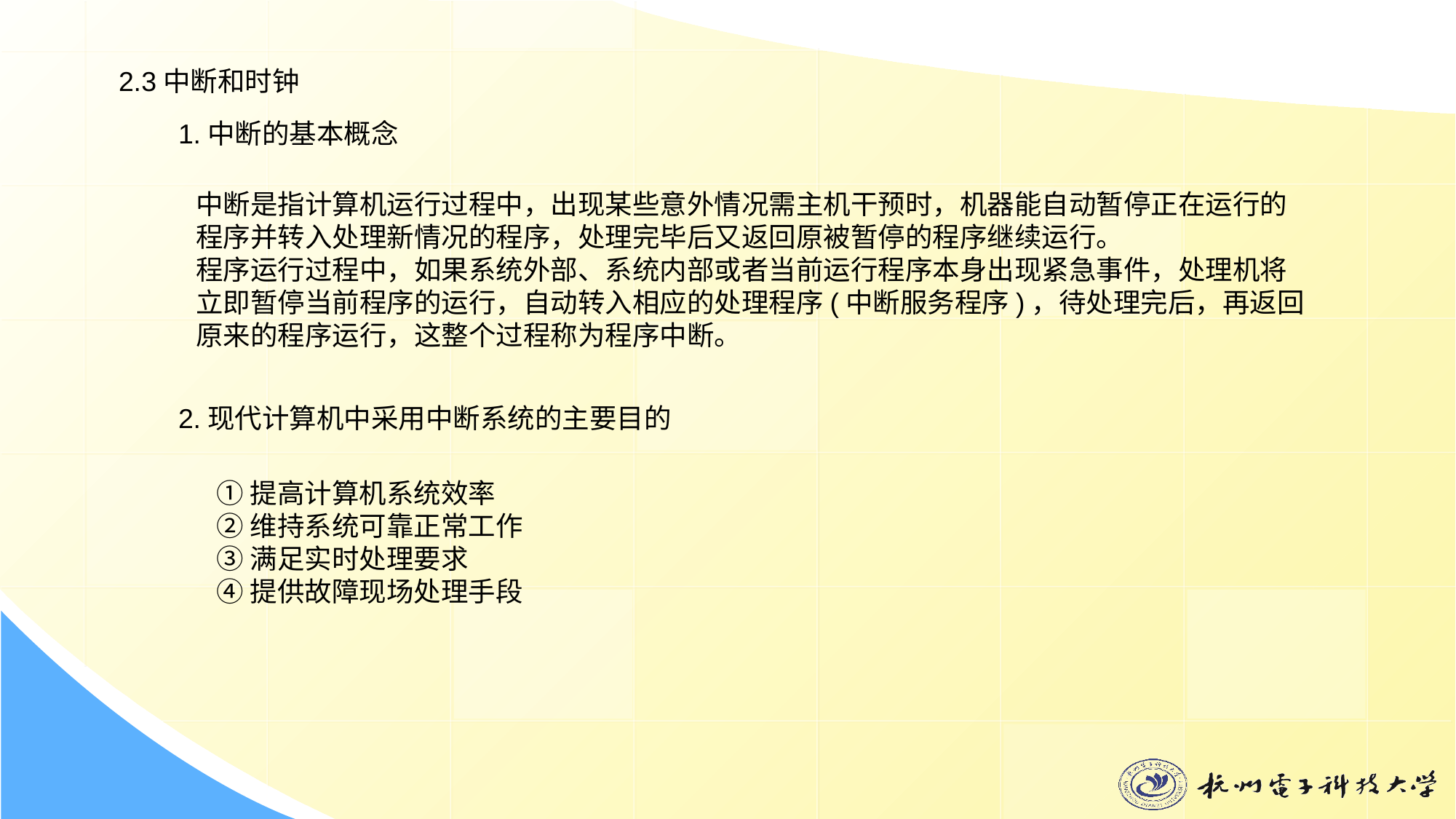

2.3中断和时钟
1.中断的基本概念
中断是指计算机运行过程中，出现某些意外情况需主机干预时，机器能自动暂停正在运行的程序并转入处理新情况的程序，处理完毕后又返回原被暂停的程序继续运行。
程序运行过程中，如果系统外部、系统内部或者当前运行程序本身出现紧急事件，处理机将立即暂停当前程序的运行，自动转入相应的处理程序(中断服务程序)，待处理完后，再返回原来的程序运行，这整个过程称为程序中断。
2.现代计算机中采用中断系统的主要目的
①提高计算机系统效率
②维持系统可靠正常工作
③满足实时处理要求
④提供故障现场处理手段